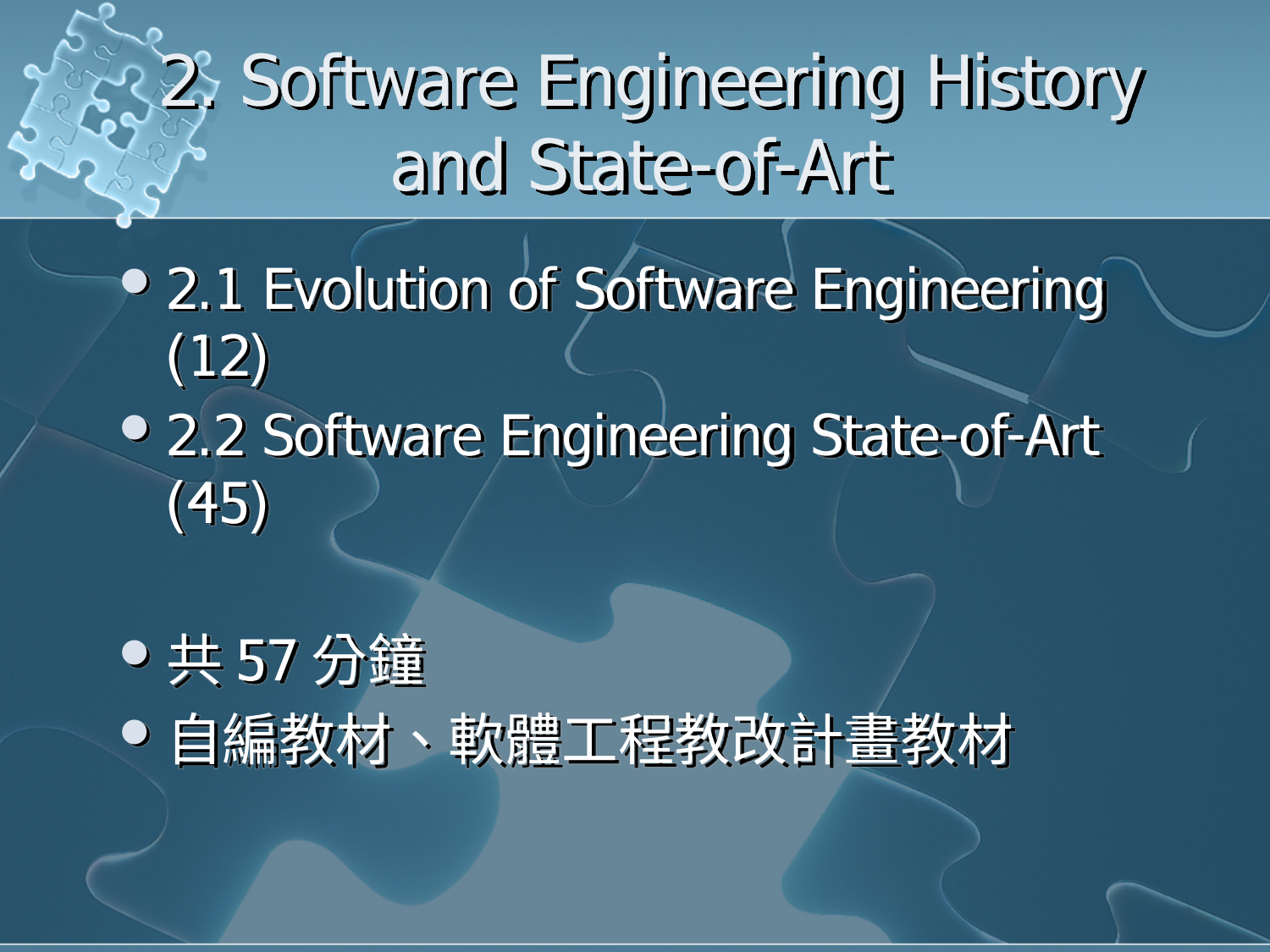

# 2. Software Engineering History and State-of-Art
2.1 Evolution of Software Engineering (12)
2.2 Software Engineering State-of-Art (45)

共57分鐘
自編教材、軟體工程教改計畫教材